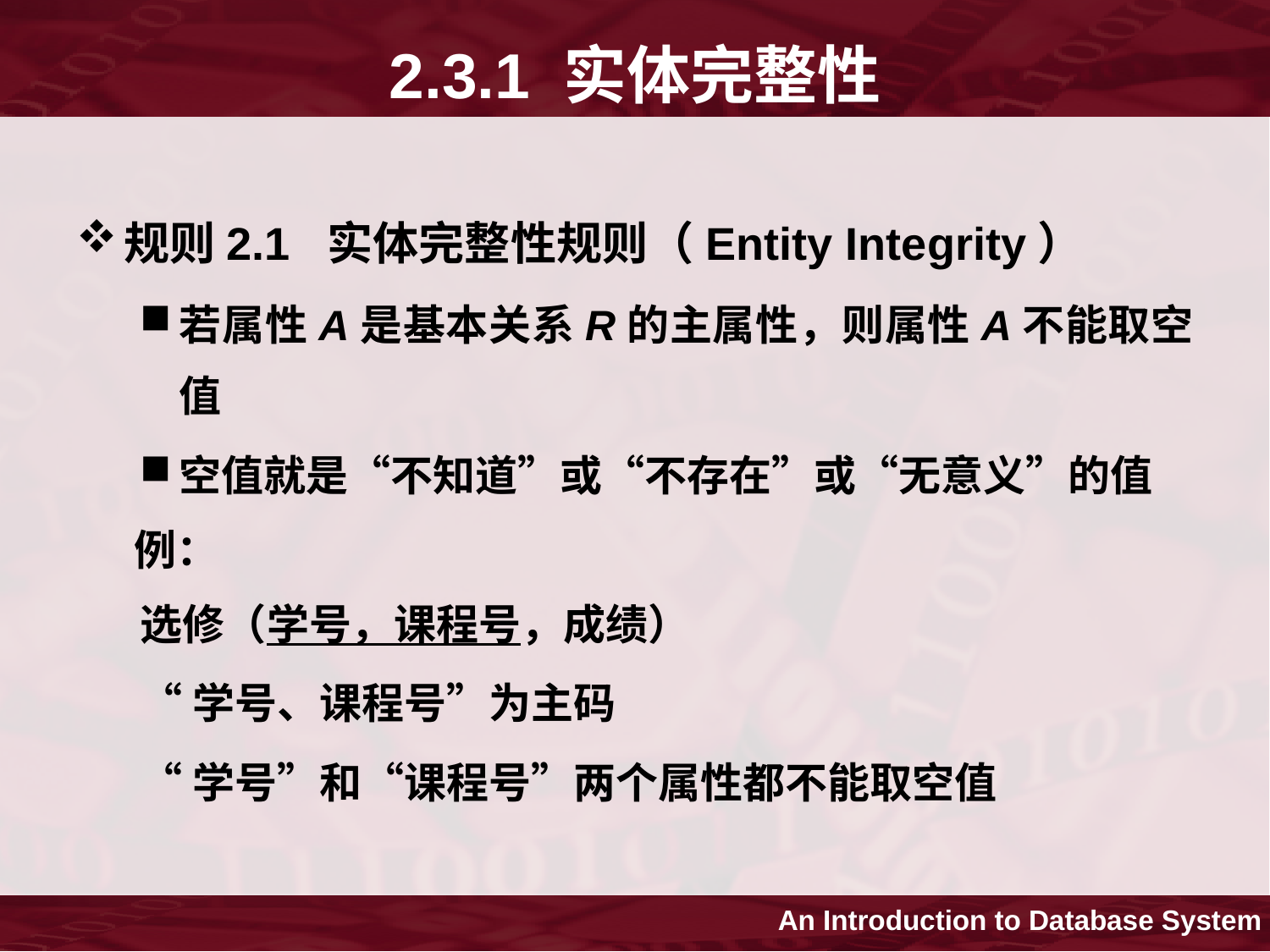

# 2.3.1 实体完整性
规则2.1  实体完整性规则（Entity Integrity）
若属性A是基本关系R的主属性，则属性A不能取空值
空值就是“不知道”或“不存在”或“无意义”的值
     例：
选修（学号，课程号，成绩）
“学号、课程号”为主码
“学号”和“课程号”两个属性都不能取空值